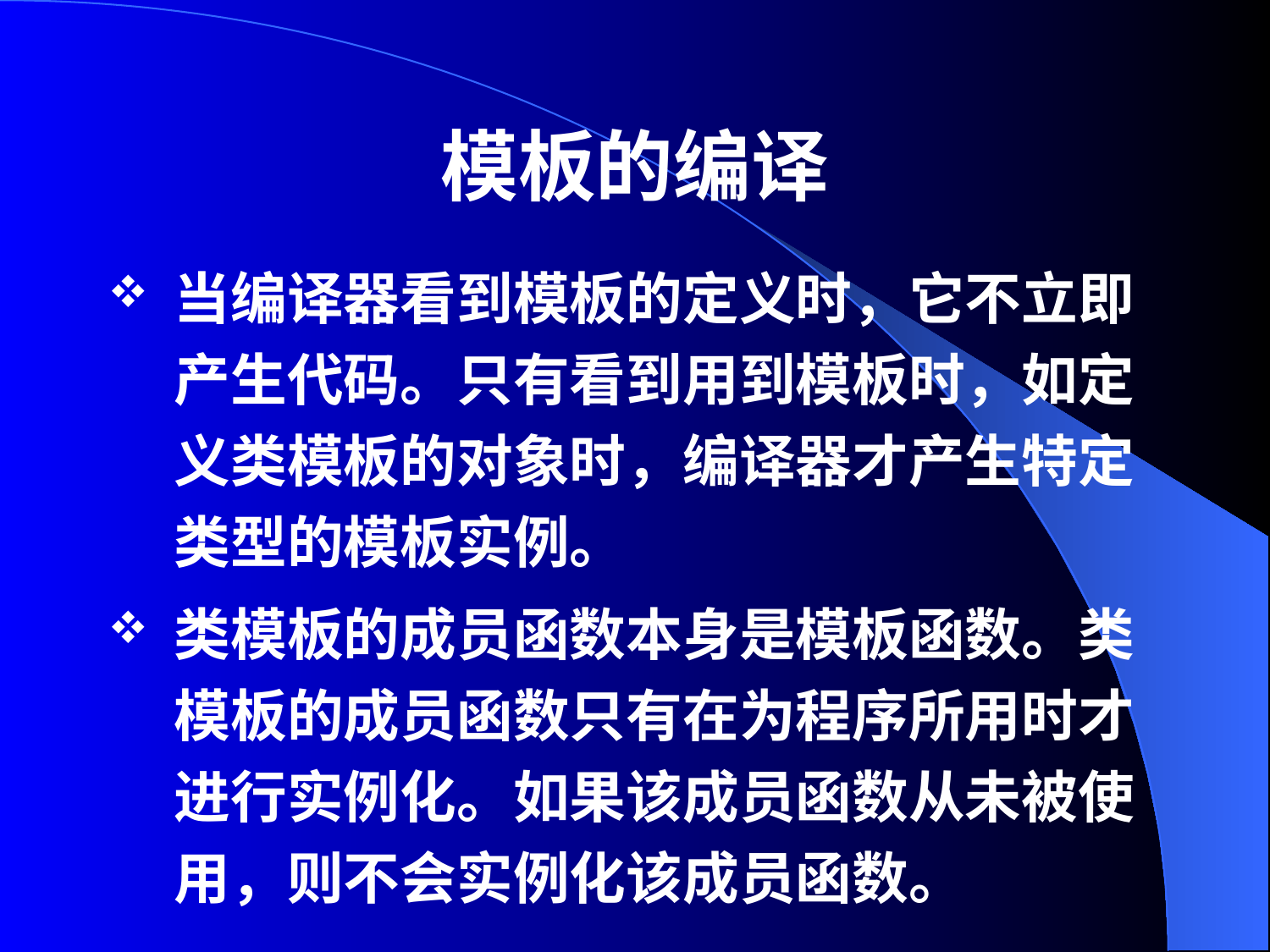

# 模板的编译
当编译器看到模板的定义时，它不立即产生代码。只有看到用到模板时，如定义类模板的对象时，编译器才产生特定类型的模板实例。
类模板的成员函数本身是模板函数。类模板的成员函数只有在为程序所用时才进行实例化。如果该成员函数从未被使用，则不会实例化该成员函数。